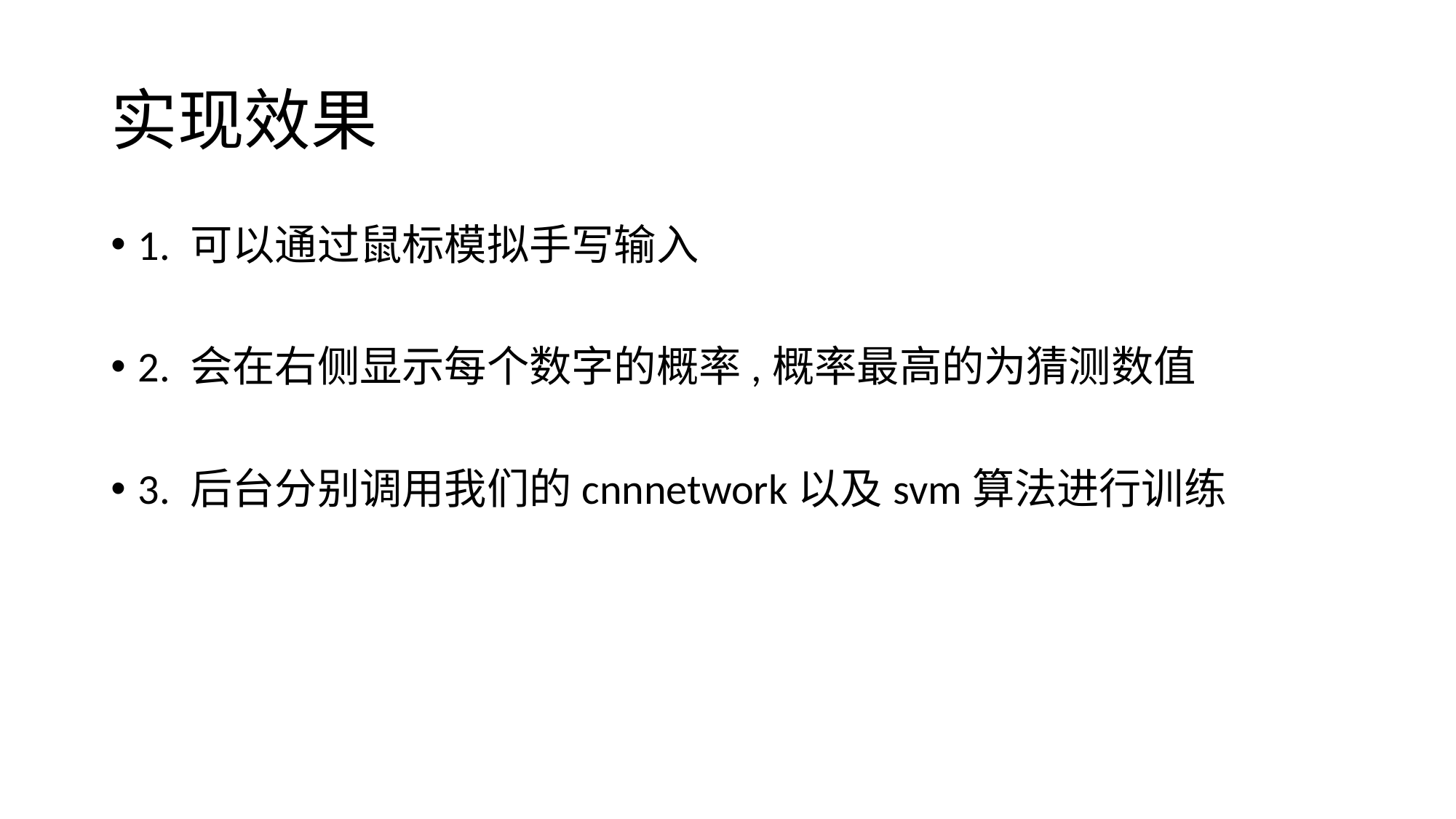

# 实现效果
1. 可以通过鼠标模拟手写输入

2. 会在右侧显示每个数字的概率,概率最高的为猜测数值

3. 后台分别调用我们的cnnnetwork以及svm算法进行训练